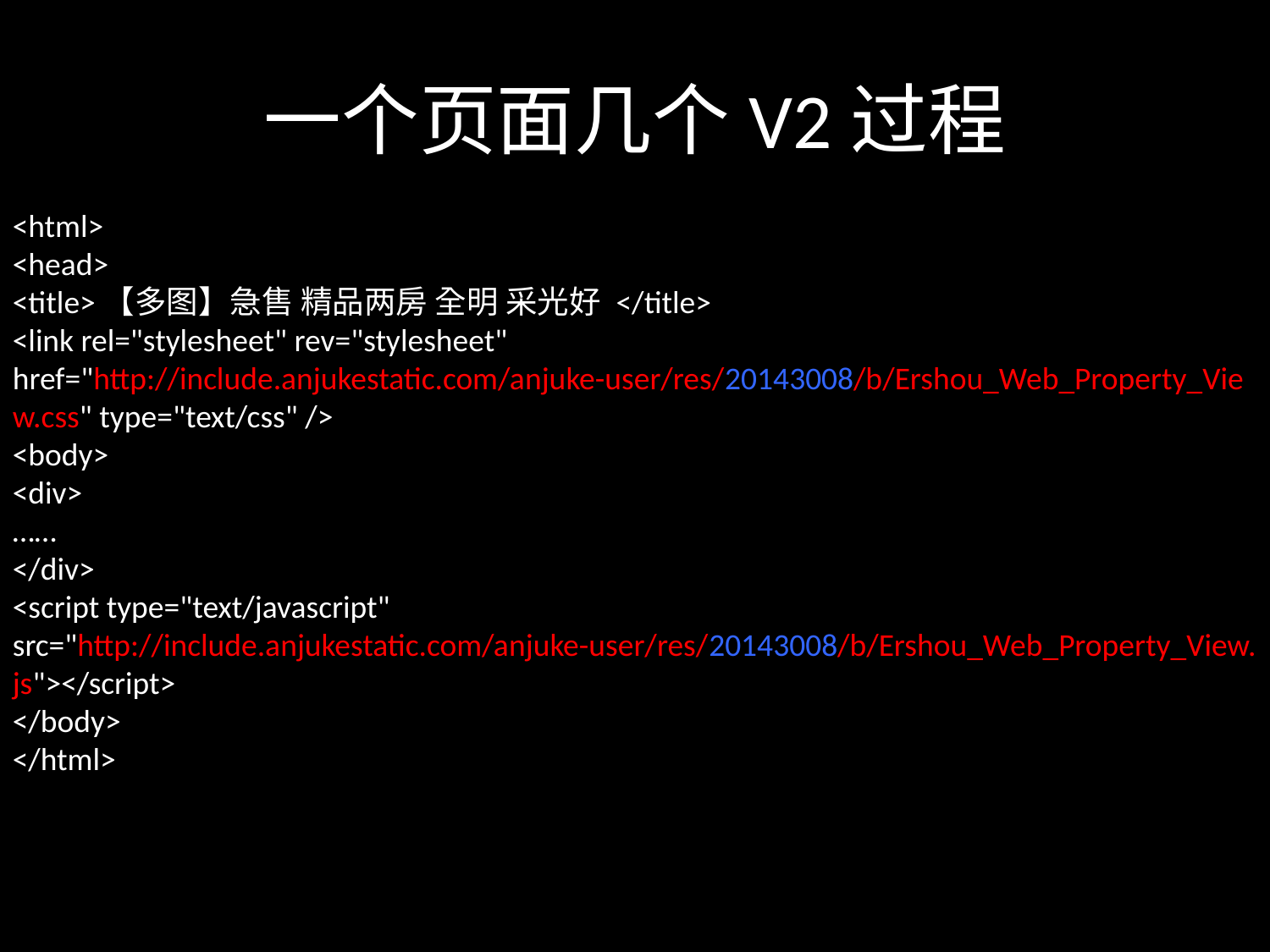

# 一个页面几个V2过程
<html>
<head>
<title>【多图】急售 精品两房 全明 采光好 </title>
<link rel="stylesheet" rev="stylesheet" href="http://include.anjukestatic.com/anjuke-user/res/20143008/b/Ershou_Web_Property_View.css" type="text/css" />
<body>
<div>
……
</div>
<script type="text/javascript" src="http://include.anjukestatic.com/anjuke-user/res/20143008/b/Ershou_Web_Property_View.js"></script>
</body>
</html>